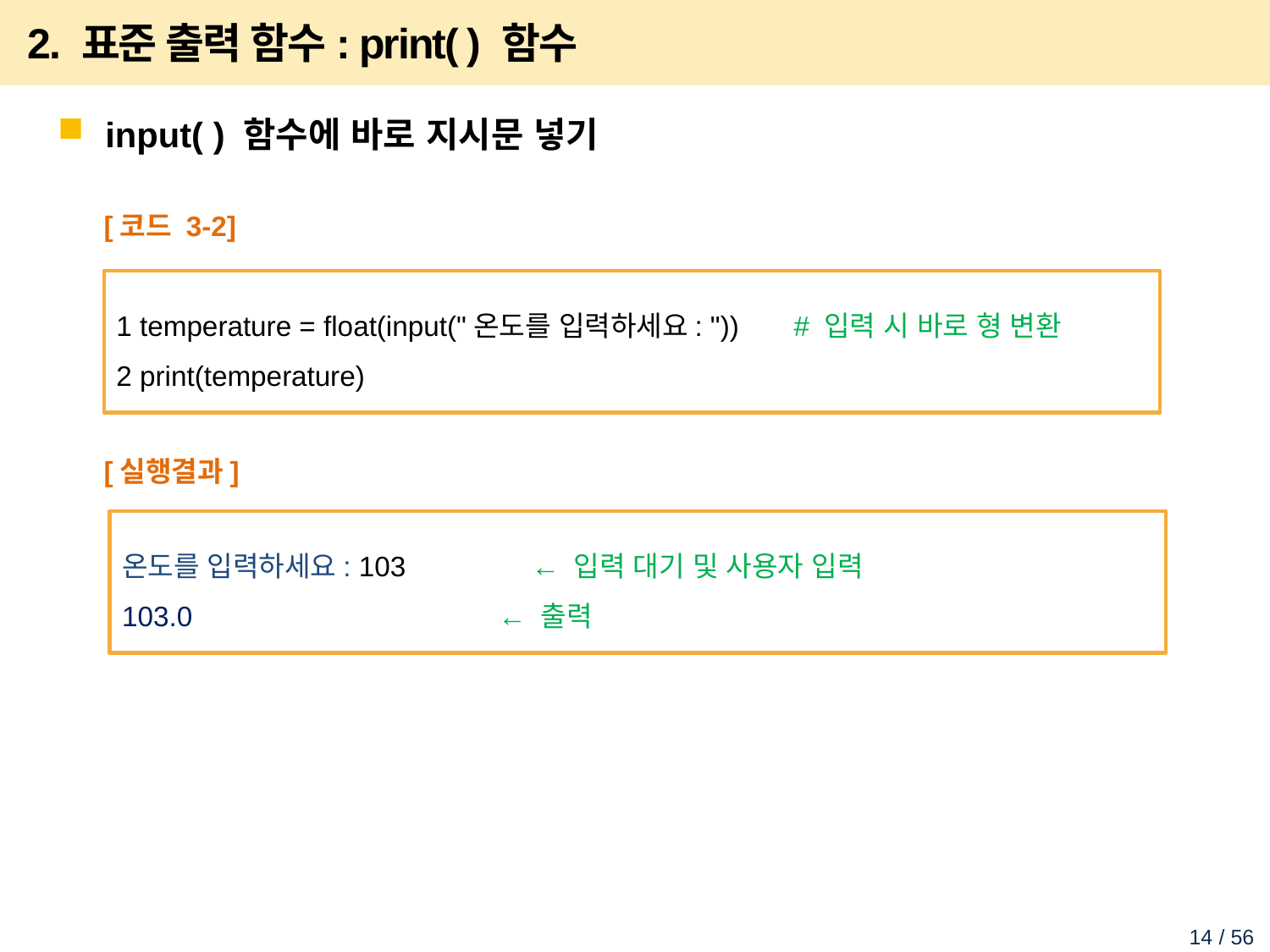

# 2. 표준 출력 함수: print( ) 함수
input( ) 함수에 바로 지시문 넣기

[코드 3-2]
1 temperature = float(input("온도를 입력하세요: "))       # 입력 시 바로 형 변환
2 print(temperature)
[실행결과]
온도를 입력하세요: 103                ← 입력 대기 및 사용자 입력
103.0                                       ← 출력